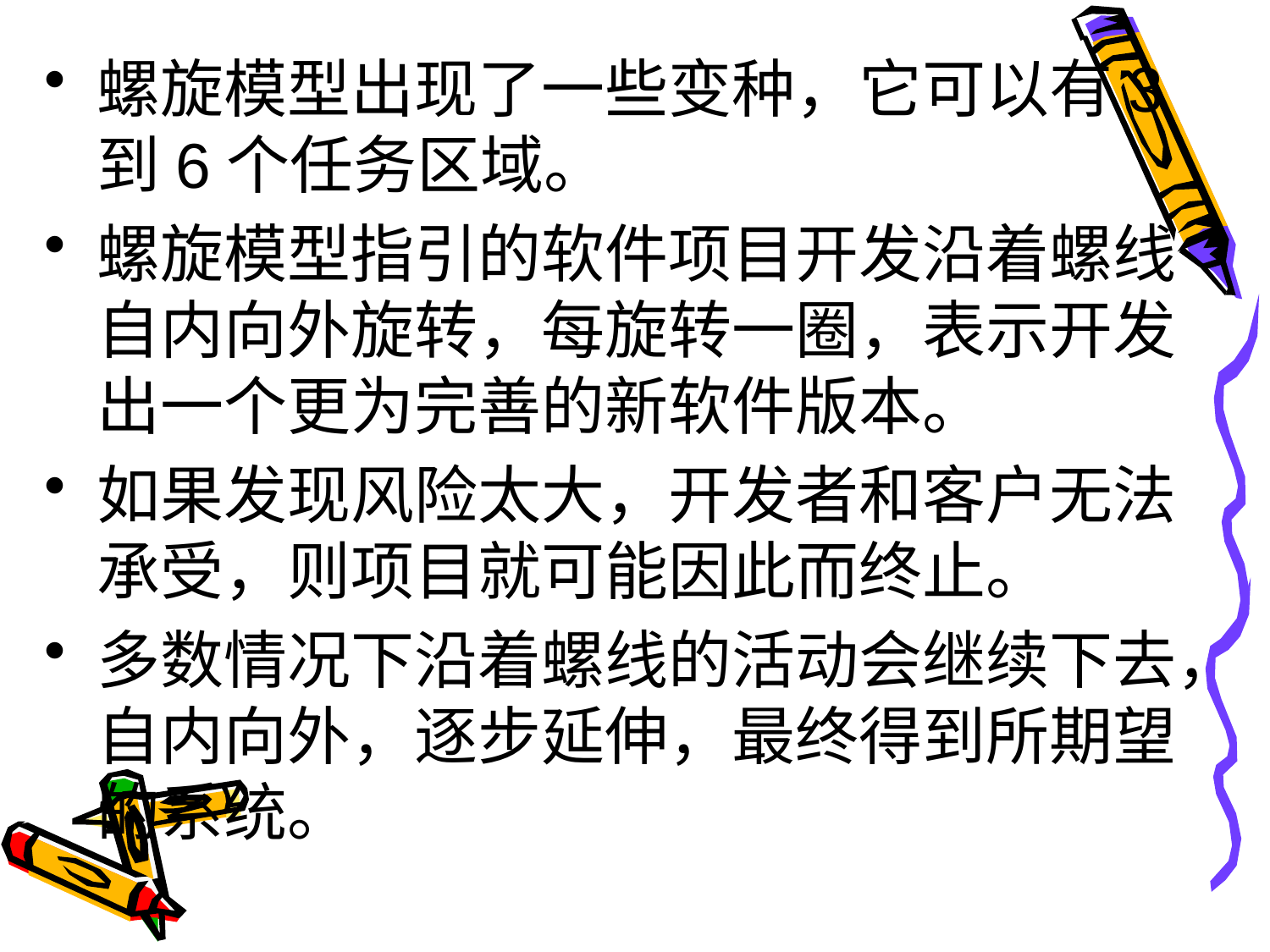

螺旋模型出现了一些变种，它可以有3到6个任务区域。
螺旋模型指引的软件项目开发沿着螺线自内向外旋转，每旋转一圈，表示开发出一个更为完善的新软件版本。
如果发现风险太大，开发者和客户无法承受，则项目就可能因此而终止。
多数情况下沿着螺线的活动会继续下去，自内向外，逐步延伸，最终得到所期望的系统。